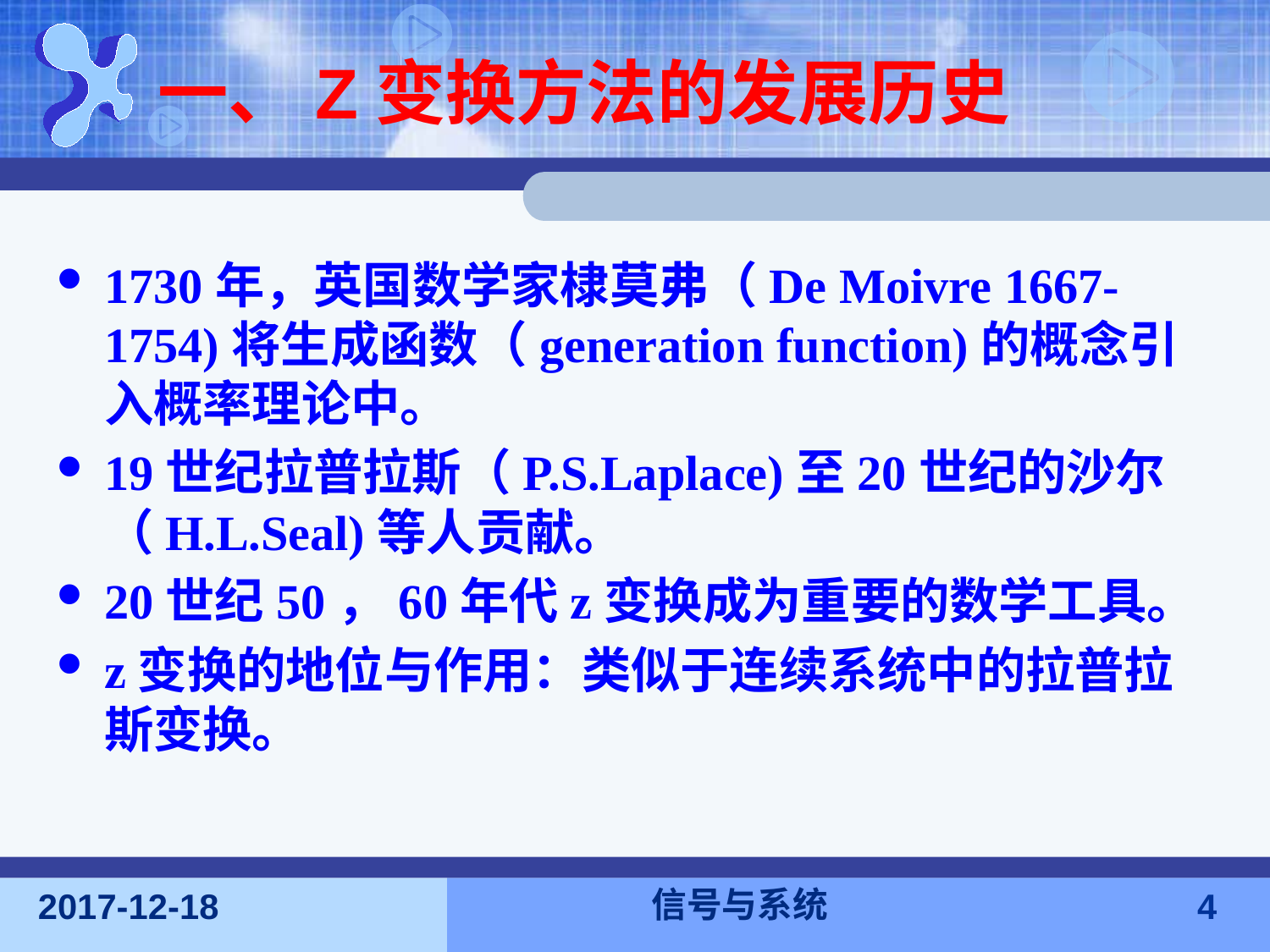

# 一、Z变换方法的发展历史
1730年，英国数学家棣莫弗（De Moivre 1667-1754)将生成函数（generation function)的概念引入概率理论中。
19世纪拉普拉斯（P.S.Laplace)至20世纪的沙尔（H.L.Seal)等人贡献。
20世纪50，60年代z变换成为重要的数学工具。
z变换的地位与作用：类似于连续系统中的拉普拉斯变换。
信号与系统
2017-12-18
4